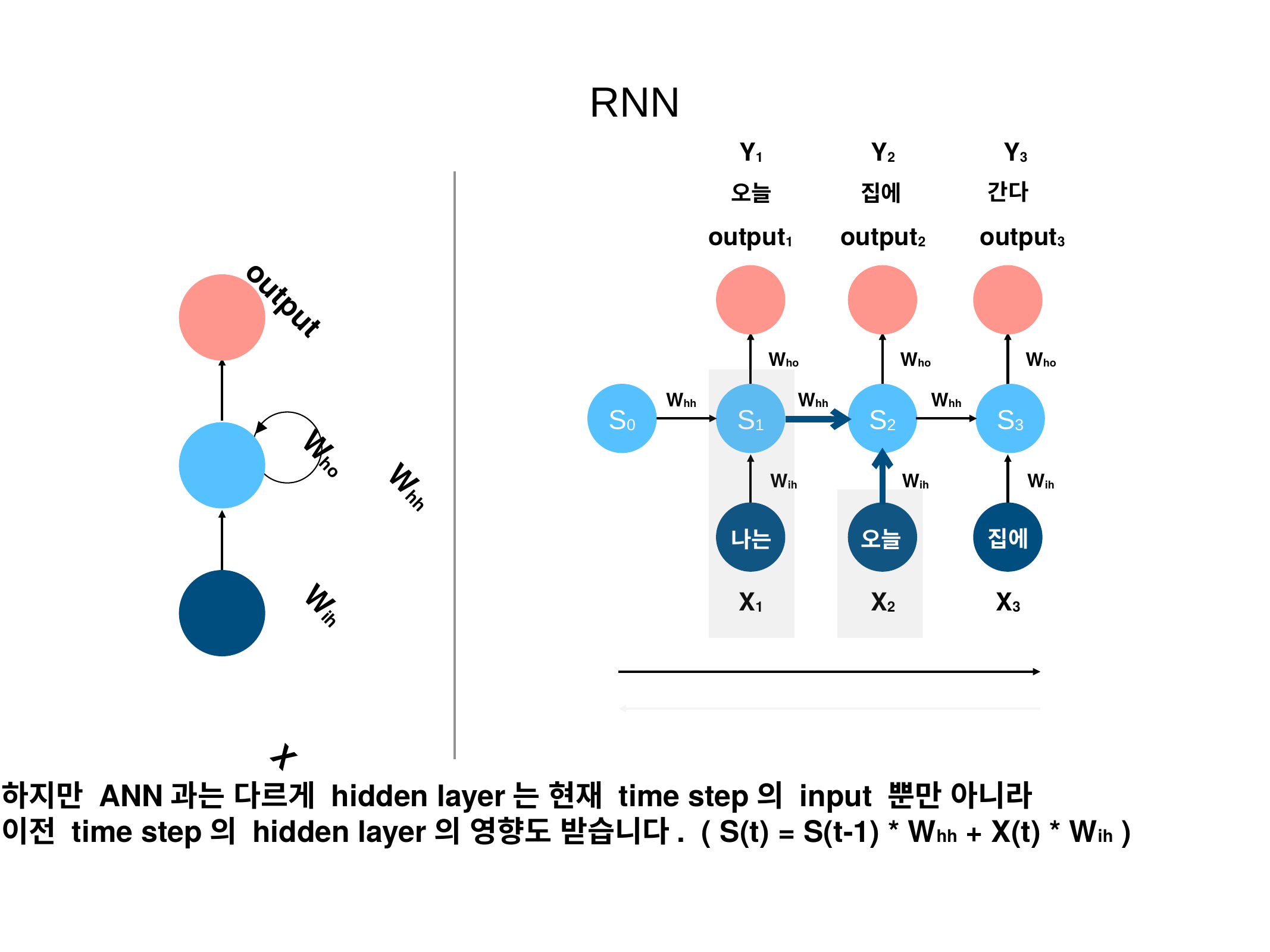

RNN
Y1
Y2
Y3

output1
output2
output3
output

S0
S1

Who
Whh
Wih
X1

S2

Who
Whh
Wih
X2

Who
S3

Wih

X3
Whh

Who
Whh
Wih
X

간다
오늘
집에
집에
나는
오늘
하지만 ANN과는 다르게 hidden layer는 현재 time step의 input 뿐만 아니라
이전 time step의 hidden layer의 영향도 받습니다.  ( S(t) = S(t-1) * Whh + X(t) * Wih )